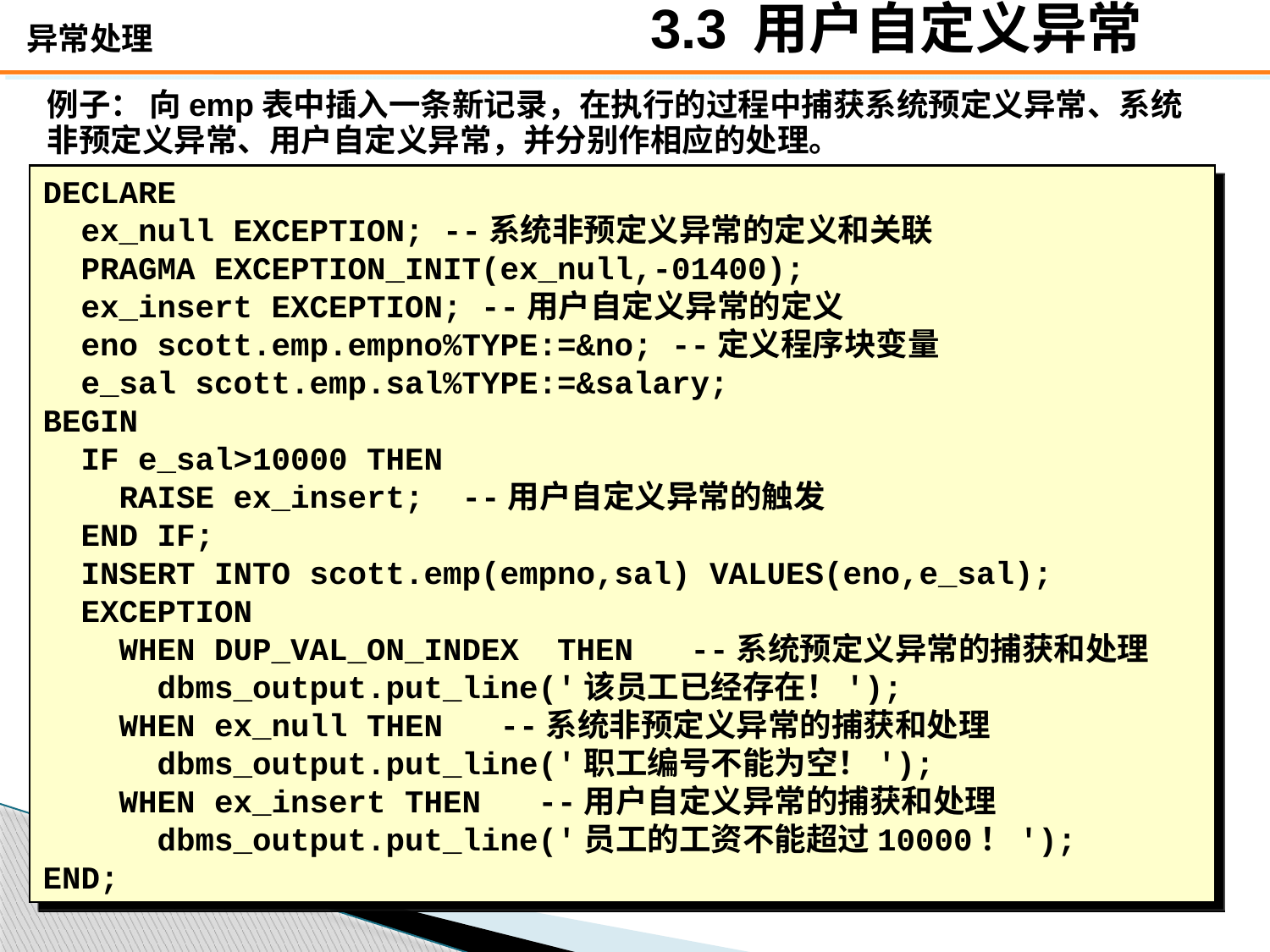

# 3.3 用户自定义异常
例子： 向emp表中插入一条新记录，在执行的过程中捕获系统预定义异常、系统非预定义异常、用户自定义异常，并分别作相应的处理。
DECLARE
  ex_null EXCEPTION; --系统非预定义异常的定义和关联
  PRAGMA EXCEPTION_INIT(ex_null,-01400);
  ex_insert EXCEPTION; --用户自定义异常的定义
  eno scott.emp.empno%TYPE:=&no; --定义程序块变量
  e_sal scott.emp.sal%TYPE:=&salary;
BEGIN
  IF e_sal>10000 THEN
    RAISE ex_insert;  --用户自定义异常的触发
  END IF;
  INSERT INTO scott.emp(empno,sal) VALUES(eno,e_sal);
  EXCEPTION
    WHEN DUP_VAL_ON_INDEX  THEN   --系统预定义异常的捕获和处理
      dbms_output.put_line('该员工已经存在！');
    WHEN ex_null THEN   --系统非预定义异常的捕获和处理
      dbms_output.put_line('职工编号不能为空！');
    WHEN ex_insert THEN   --用户自定义异常的捕获和处理
      dbms_output.put_line('员工的工资不能超过10000！');
END;